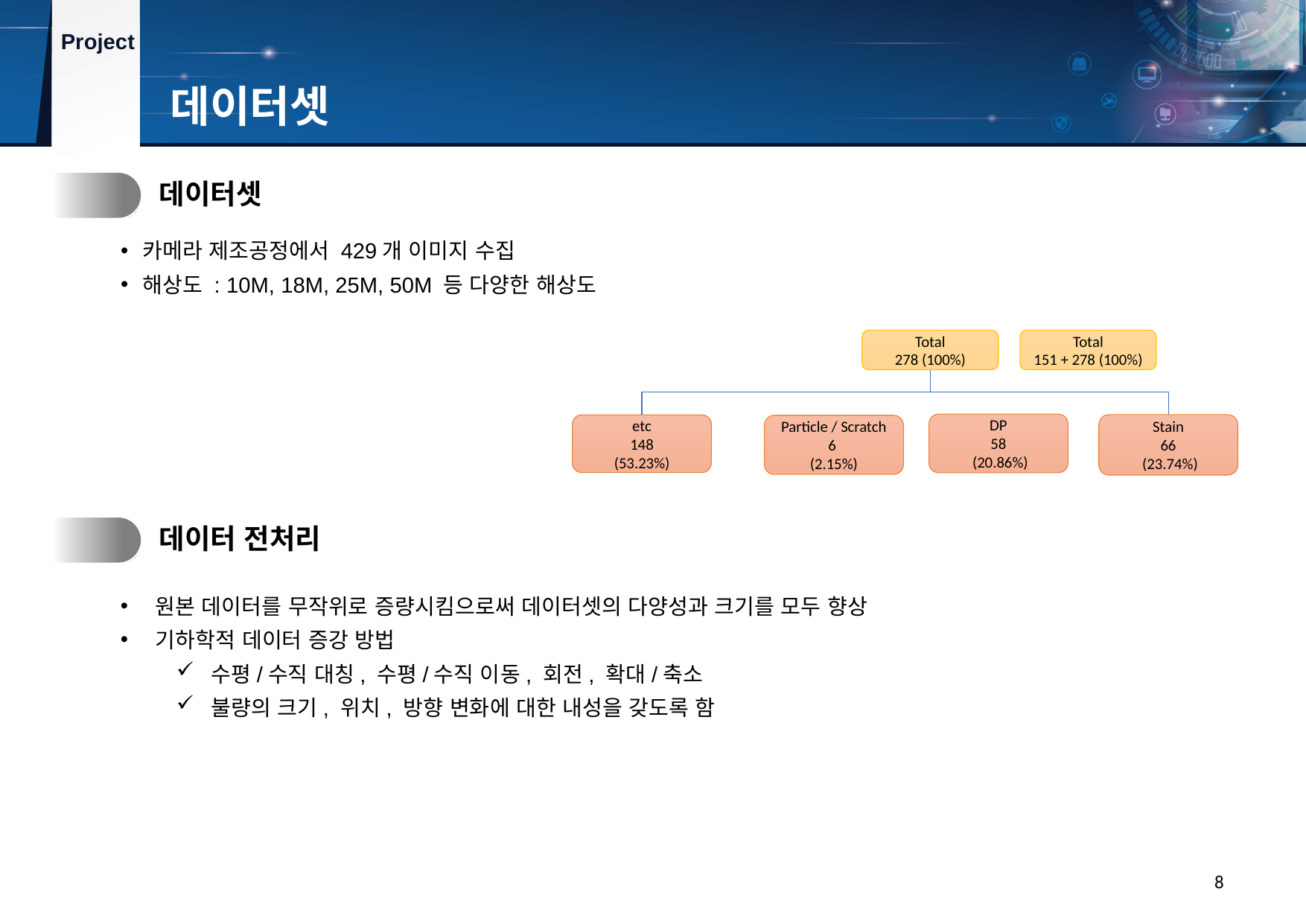

데이터셋

1.
데이터셋
카메라 제조공정에서 429개 이미지 수집
해상도 : 10M, 18M, 25M, 50M 등 다양한 해상도
Total
278 (100%)
Total
151 + 278 (100%)
DP
58
 (20.86%)
Stain
66
 (23.74%)
etc
148
(53.23%)
Particle / Scratch
6
(2.15%)

2.
데이터 전처리
원본 데이터를 무작위로 증량시킴으로써 데이터셋의 다양성과 크기를 모두 향상
기하학적 데이터 증강 방법
수평/수직 대칭, 수평/수직 이동, 회전, 확대/축소
불량의 크기, 위치, 방향 변화에 대한 내성을 갖도록 함
8